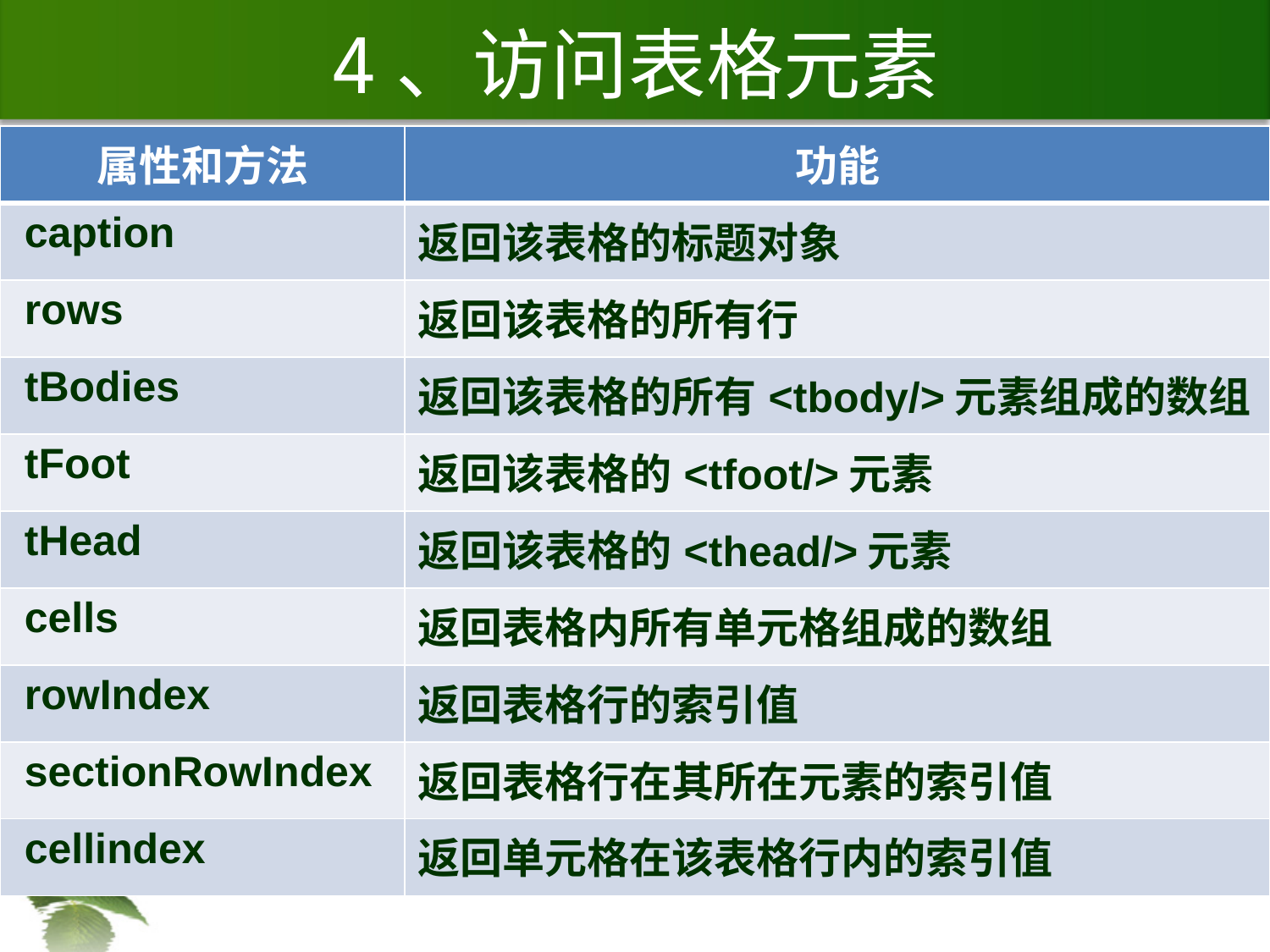

# 4、访问表格元素
| 属性和方法 | 功能 |
| --- | --- |
| caption | 返回该表格的标题对象 |
| rows | 返回该表格的所有行 |
| tBodies | 返回该表格的所有<tbody/>元素组成的数组 |
| tFoot | 返回该表格的<tfoot/>元素 |
| tHead | 返回该表格的<thead/>元素 |
| cells | 返回表格内所有单元格组成的数组 |
| rowIndex | 返回表格行的索引值 |
| sectionRowIndex | 返回表格行在其所在元素的索引值 |
| cellindex | 返回单元格在该表格行内的索引值 |